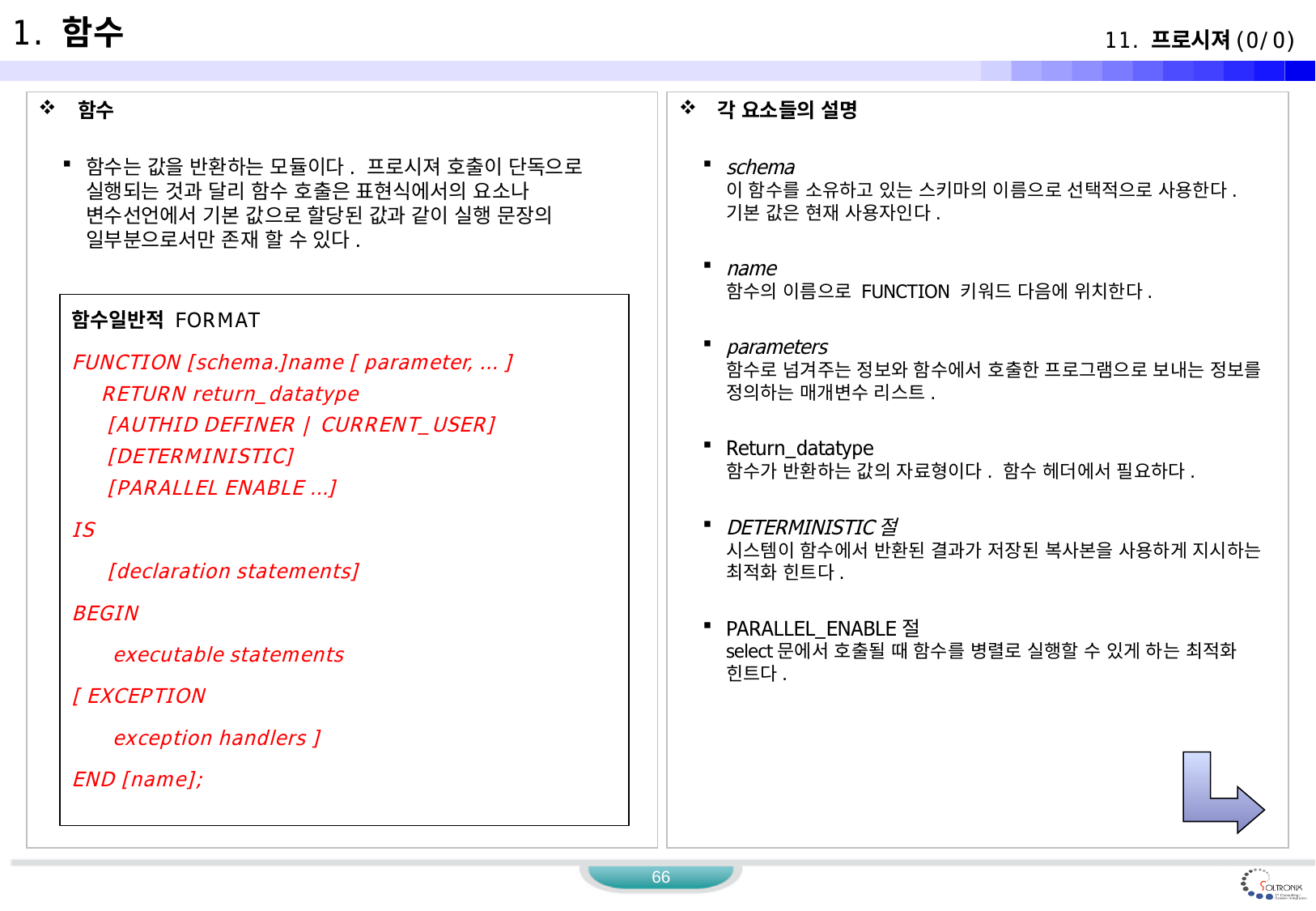

1. 함수
11. 프로시져(0/0)
 함수

함수는 값을 반환하는 모듈이다. 프로시져 호출이 단독으로 실행되는 것과 달리 함수 호출은 표현식에서의 요소나 변수선언에서 기본 값으로 할당된 값과 같이 실행 문장의 일부분으로서만 존재 할 수 있다.

 각 요소들의 설명

schema
이 함수를 소유하고 있는 스키마의 이름으로 선택적으로 사용한다. 기본 값은 현재 사용자인다.

name
함수의 이름으로 FUNCTION 키워드 다음에 위치한다.

parameters
함수로 넘겨주는 정보와 함수에서 호출한 프로그램으로 보내는 정보를 정의하는 매개변수 리스트.

Return_datatype
함수가 반환하는 값의 자료형이다. 함수 헤더에서 필요하다.

DETERMINISTIC절
시스템이 함수에서 반환된 결과가 저장된 복사본을 사용하게 지시하는 최적화 힌트다.

PARALLEL_ENABLE절
select문에서 호출될 때 함수를 병렬로 실행할 수 있게 하는 최적화 힌트다.

함수일반적 FORMAT
FUNCTION [schema.]name [ parameter, ... ]
     RETURN return_datatype
      [AUTHID DEFINER | CURRENT_USER]
      [DETERMINISTIC]
      [PARALLEL ENABLE ...]
IS
      [declaration statements]
BEGIN
       executable statements
[ EXCEPTION
       exception handlers ]
END [name];